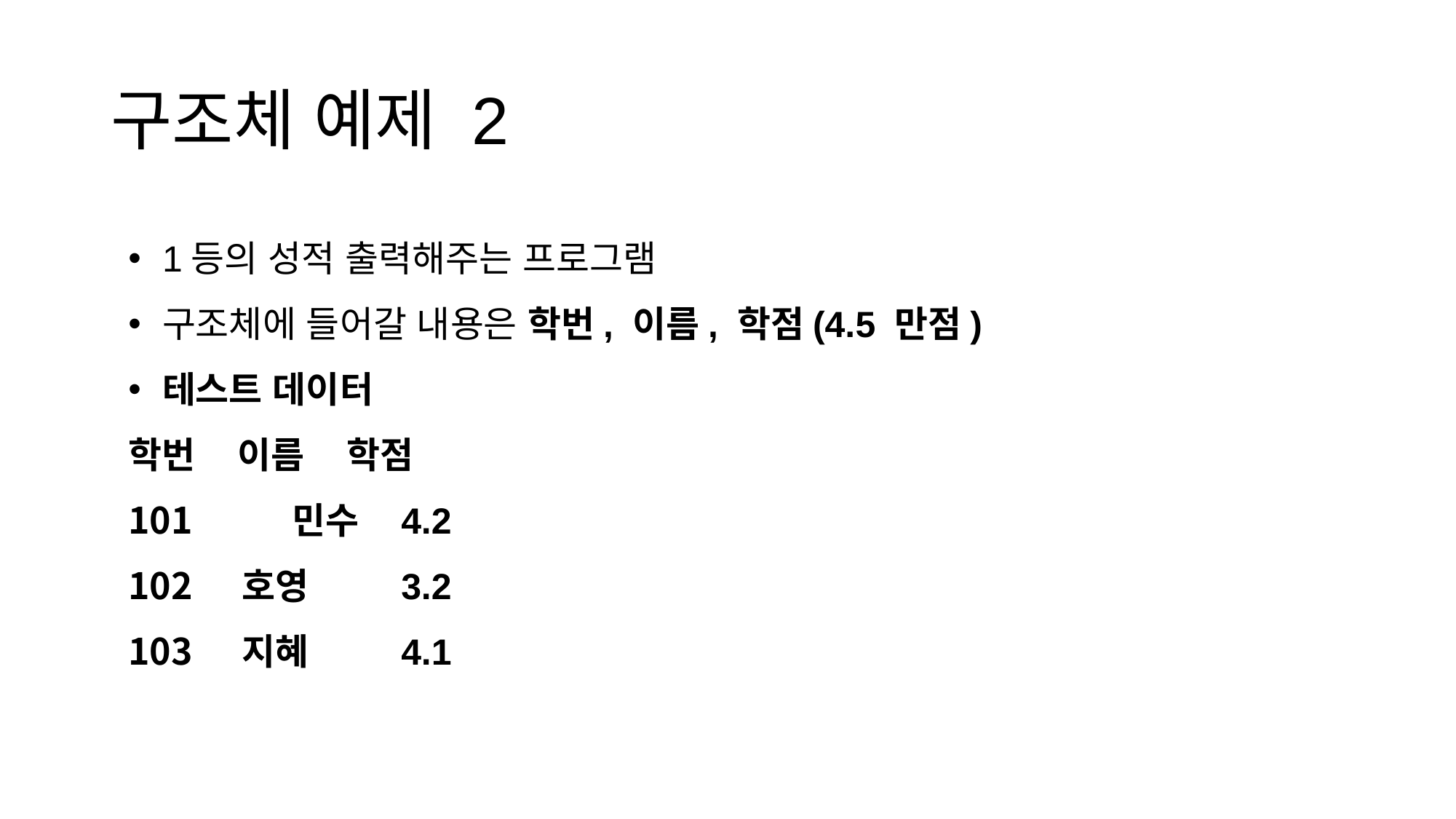

# 구조체 예제 2
1등의 성적 출력해주는 프로그램
구조체에 들어갈 내용은 학번, 이름, 학점(4.5 만점)
테스트 데이터
학번	이름	학점
 	민수	4.2
    호영	3.2
    지혜	4.1